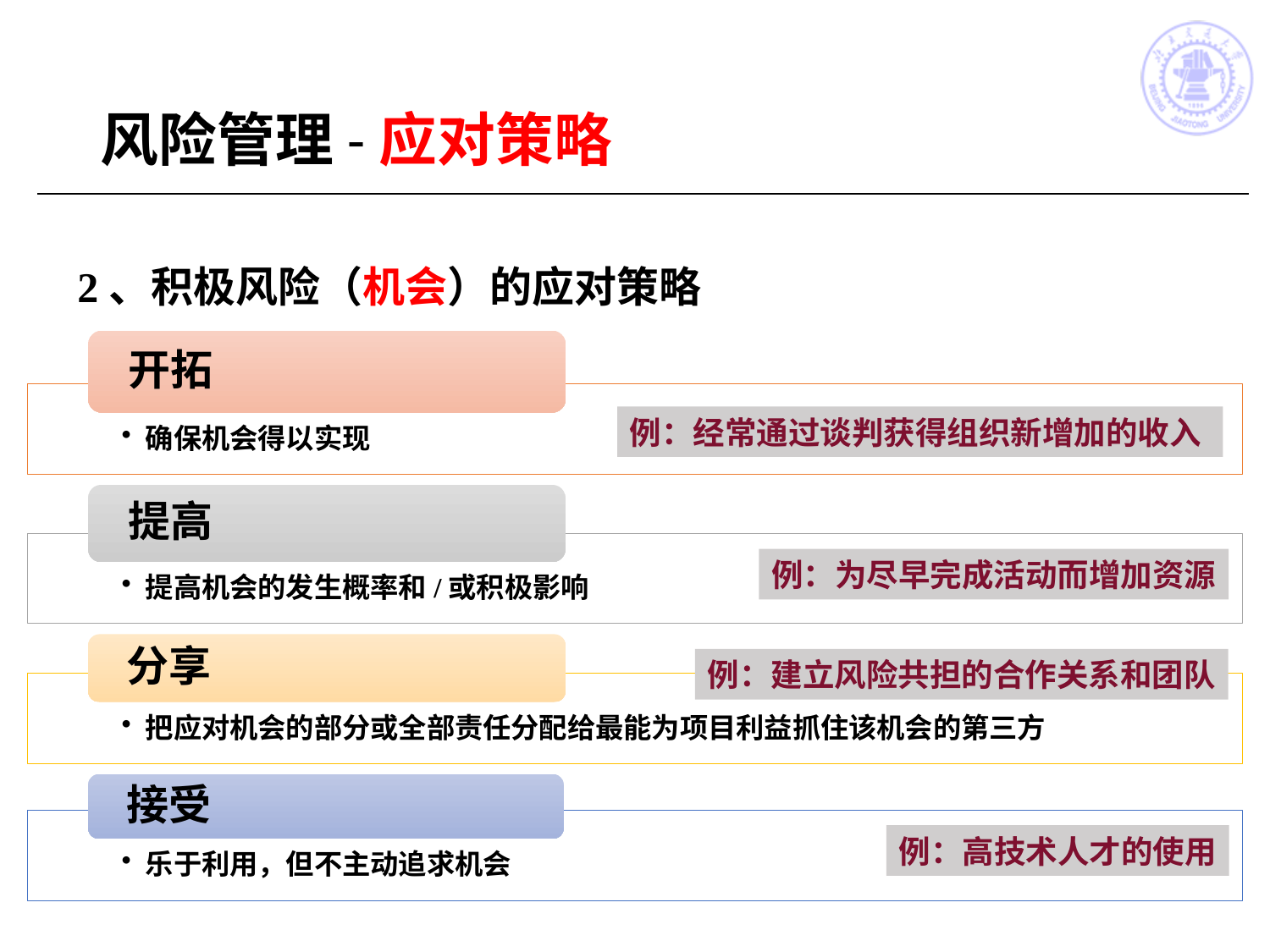

# 风险管理-应对策略
2、积极风险（机会）的应对策略
确保机会得以实现
开拓
提高机会的发生概率和/或积极影响
提高
把应对机会的部分或全部责任分配给最能为项目利益抓住该机会的第三方
分享
乐于利用，但不主动追求机会
接受
例：经常通过谈判获得组织新增加的收入
例：为尽早完成活动而增加资源
例：建立风险共担的合作关系和团队
例：高技术人才的使用